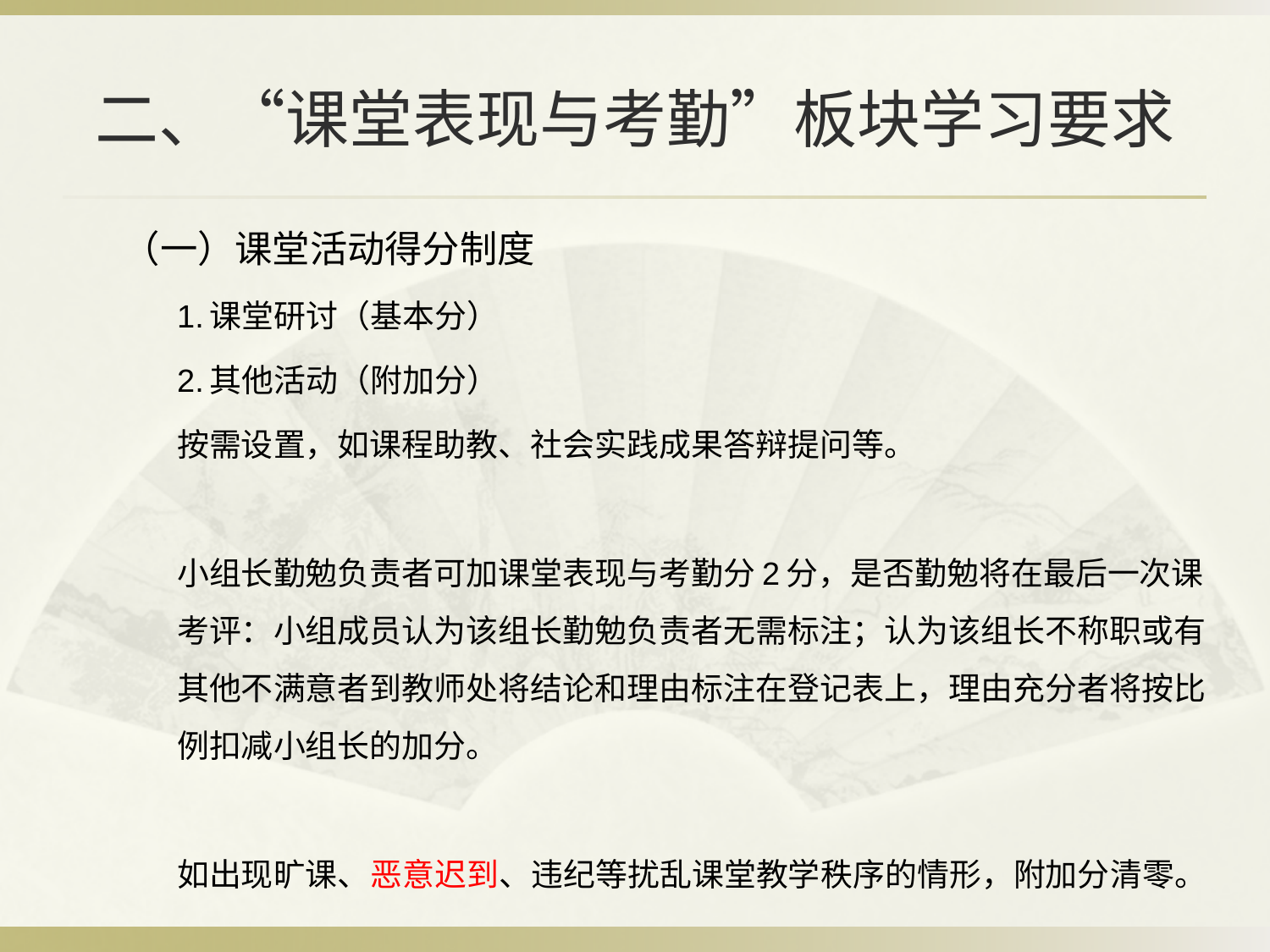

# 二、“课堂表现与考勤”板块学习要求
（一）课堂活动得分制度
1.课堂研讨（基本分）
2.其他活动（附加分）
按需设置，如课程助教、社会实践成果答辩提问等。

小组长勤勉负责者可加课堂表现与考勤分2分，是否勤勉将在最后一次课考评：小组成员认为该组长勤勉负责者无需标注；认为该组长不称职或有其他不满意者到教师处将结论和理由标注在登记表上，理由充分者将按比例扣减小组长的加分。

如出现旷课、恶意迟到、违纪等扰乱课堂教学秩序的情形，附加分清零。